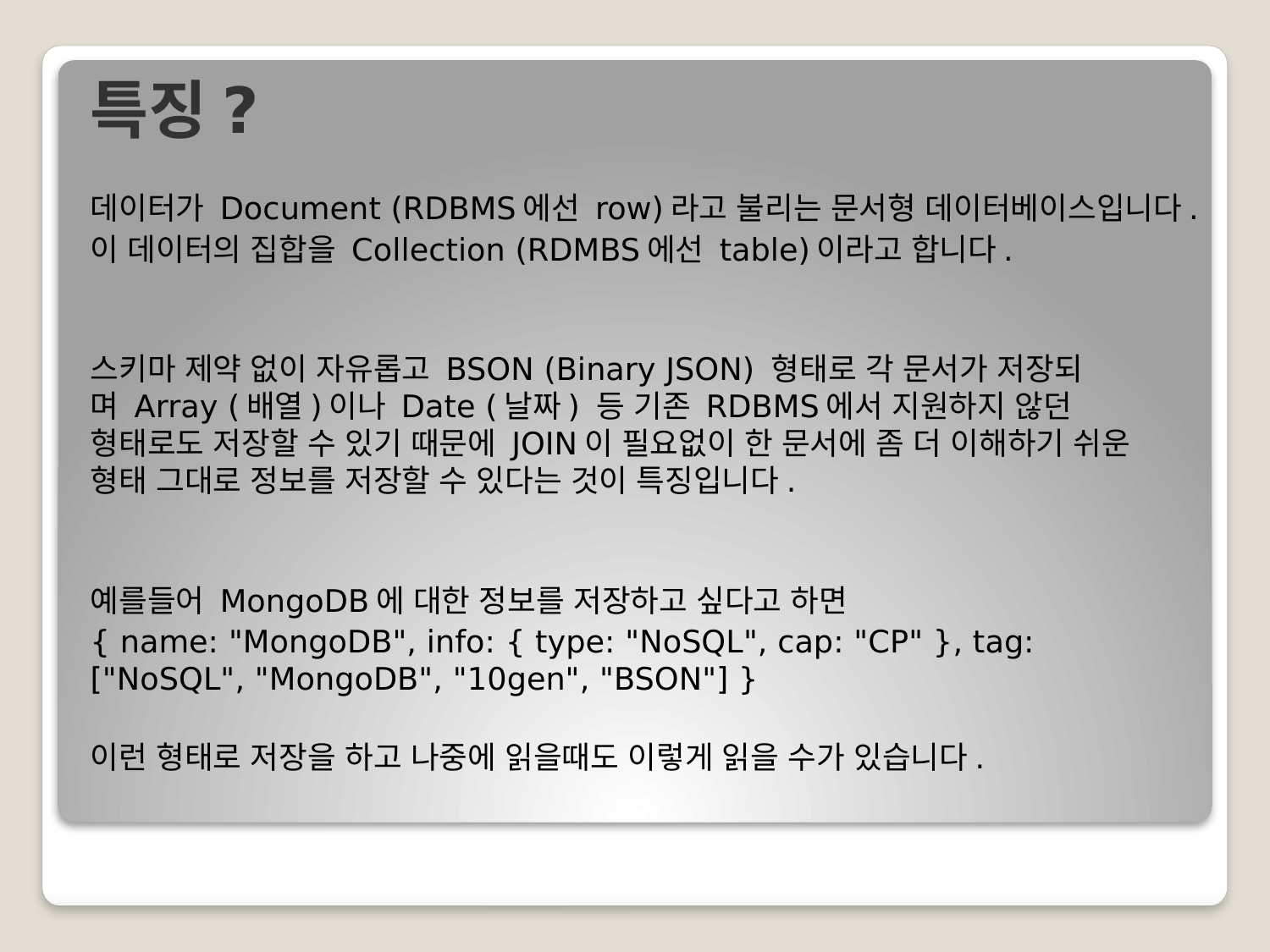

# 특징?
데이터가 Document (RDBMS에선 row)라고 불리는 문서형 데이터베이스입니다.
이 데이터의 집합을 Collection (RDMBS에선 table)이라고 합니다.

스키마 제약 없이 자유롭고 BSON (Binary JSON) 형태로 각 문서가 저장되며 Array (배열)이나 Date (날짜) 등 기존 RDBMS에서 지원하지 않던 형태로도 저장할 수 있기 때문에 JOIN이 필요없이 한 문서에 좀 더 이해하기 쉬운 형태 그대로 정보를 저장할 수 있다는 것이 특징입니다.

예를들어 MongoDB에 대한 정보를 저장하고 싶다고 하면
{ name: "MongoDB", info: { type: "NoSQL", cap: "CP" }, tag: ["NoSQL", "MongoDB", "10gen", "BSON"] }
이런 형태로 저장을 하고 나중에 읽을때도 이렇게 읽을 수가 있습니다.